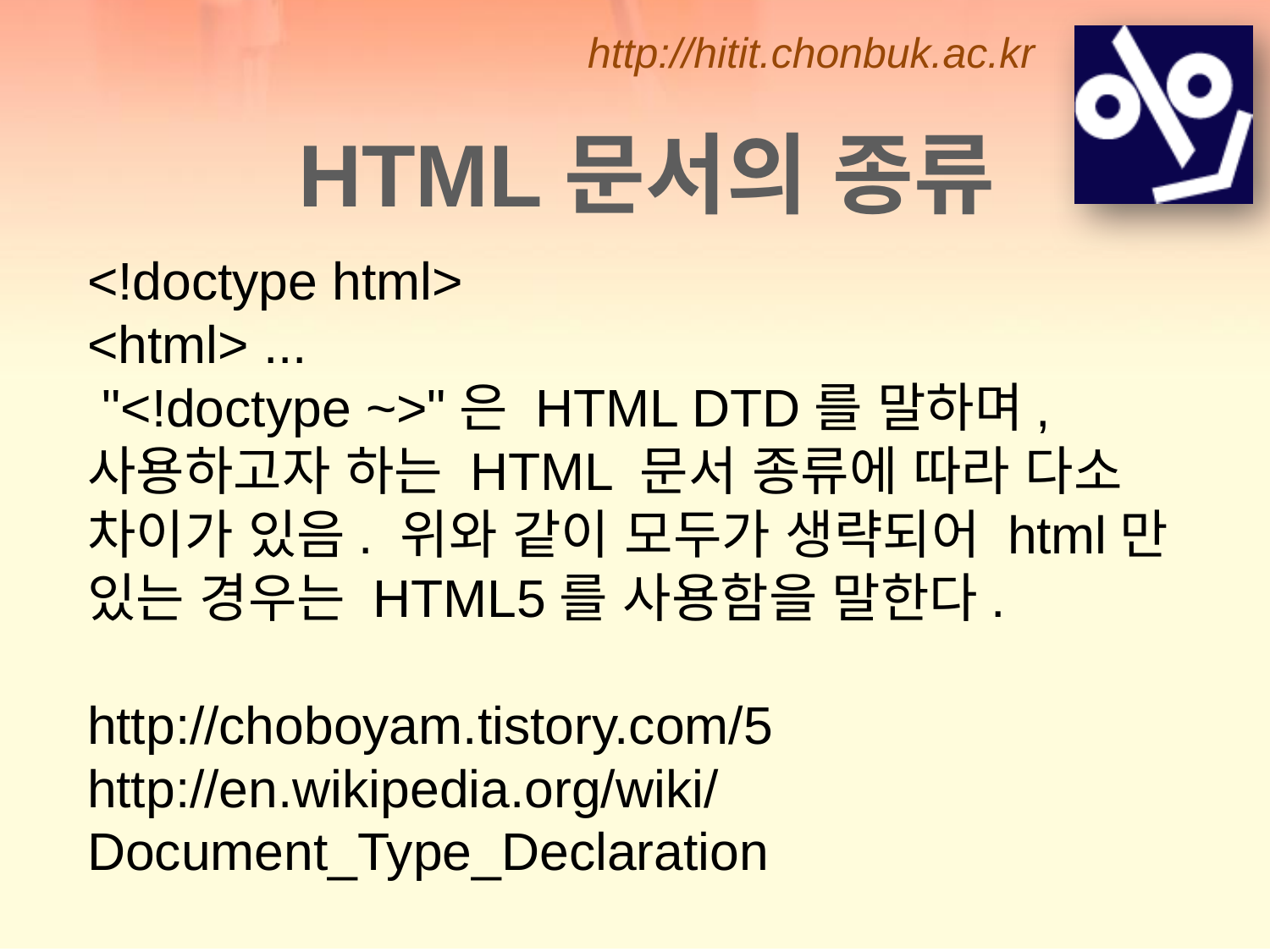

HTML문서의 종류
<!doctype html>
<html> ...
 "<!doctype ~>"은 HTML DTD를 말하며, 사용하고자 하는 HTML 문서 종류에 따라 다소 차이가 있음. 위와 같이 모두가 생략되어 html만 있는 경우는 HTML5를 사용함을 말한다.

http://choboyam.tistory.com/5
http://en.wikipedia.org/wiki/Document_Type_Declaration